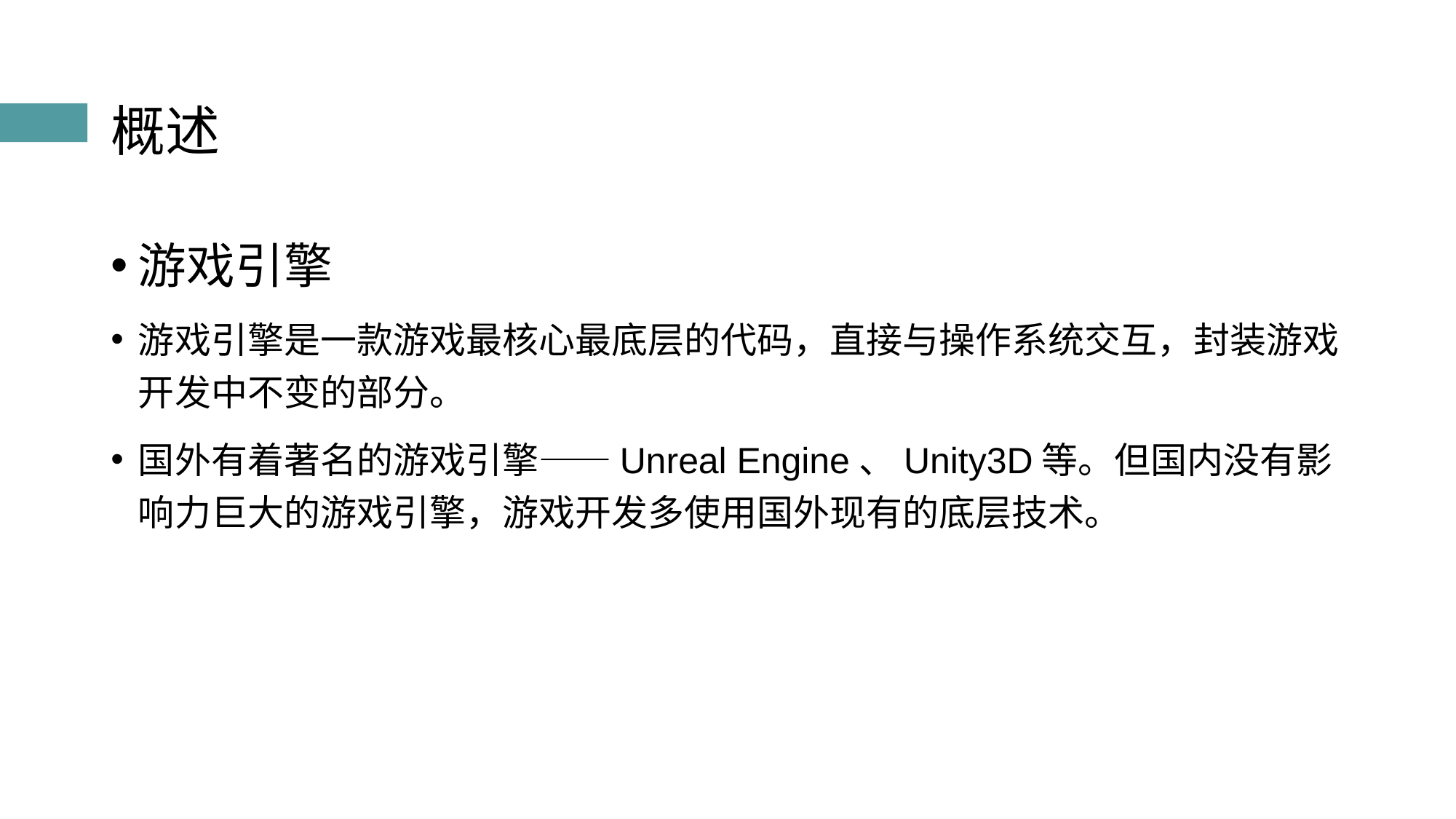

# 概述
游戏引擎
游戏引擎是一款游戏最核心最底层的代码，直接与操作系统交互，封装游戏开发中不变的部分。
国外有着著名的游戏引擎——Unreal Engine、Unity3D等。但国内没有影响力巨大的游戏引擎，游戏开发多使用国外现有的底层技术。